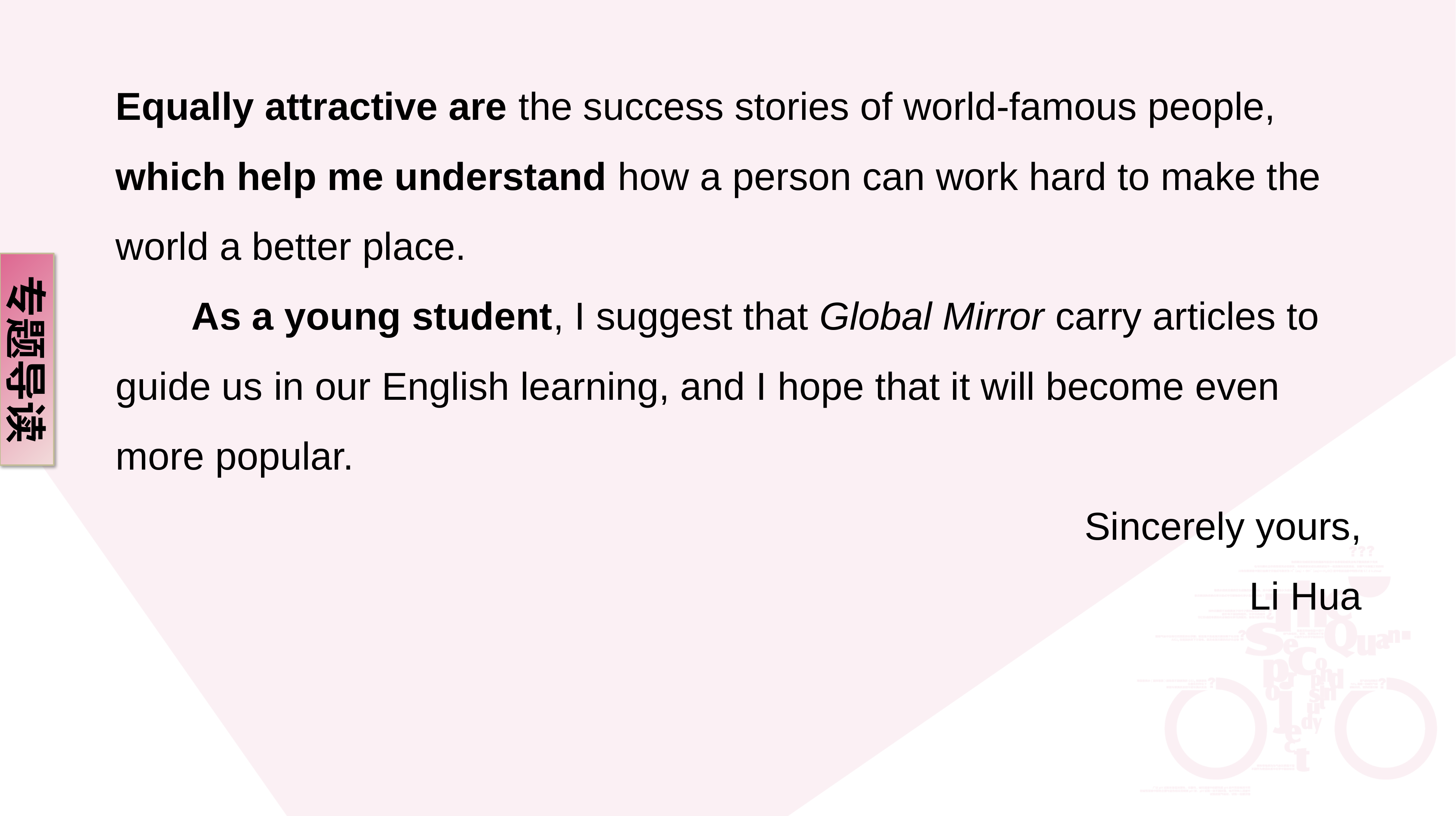

Equally attractive are the success stories of world-famous people, which help me understand how a person can work hard to make the world a better place.
       As a young student, I suggest that Global Mirror carry articles to guide us in our English learning, and I hope that it will become even more popular.
Sincerely yours,
Li Hua
专题导读